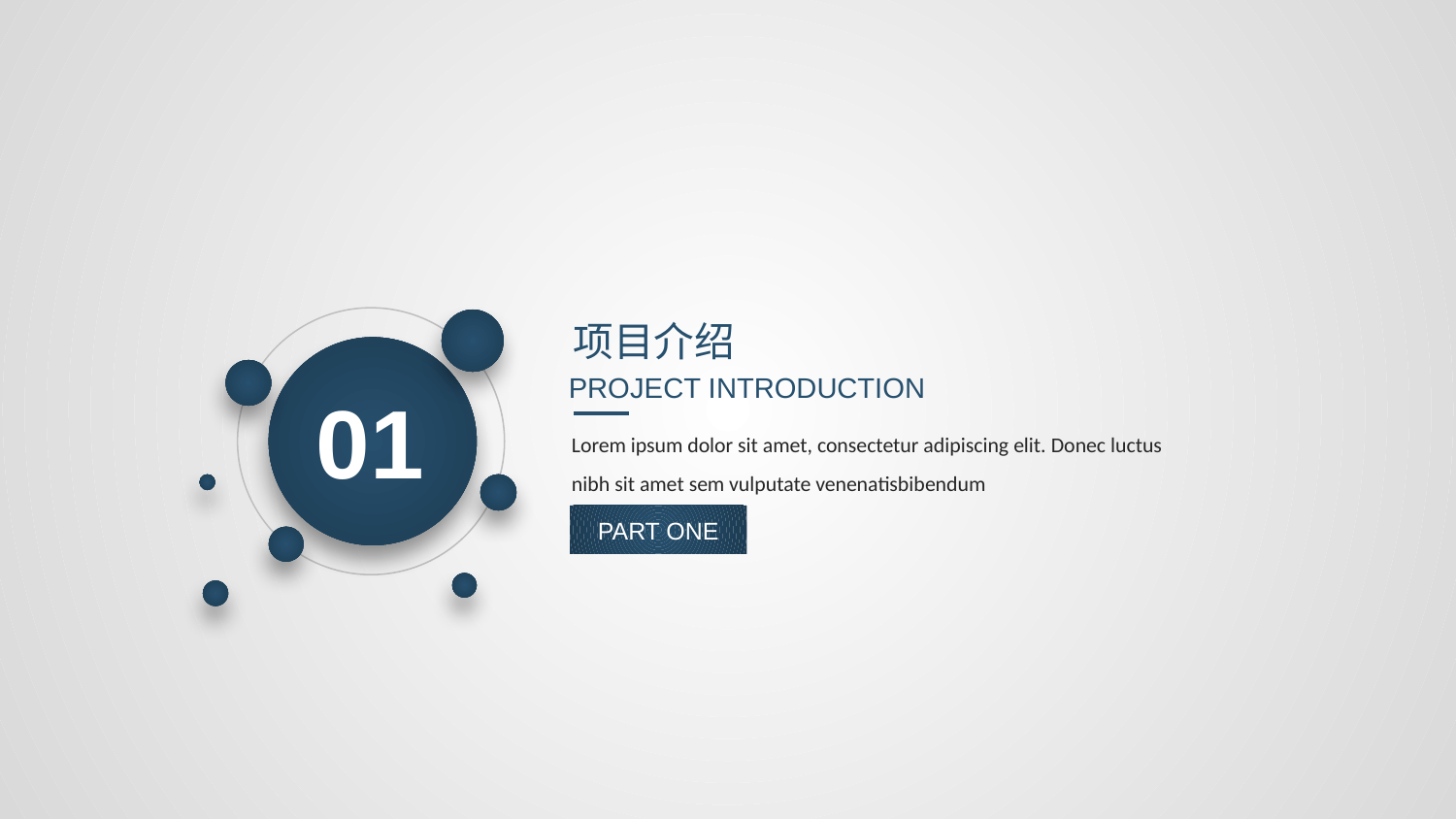

项目介绍

PROJECT INTRODUCTION
01
Lorem ipsum dolor sit amet, consectetur adipiscing elit. Donec luctus nibh sit amet sem vulputate venenatisbibendum

PART ONE